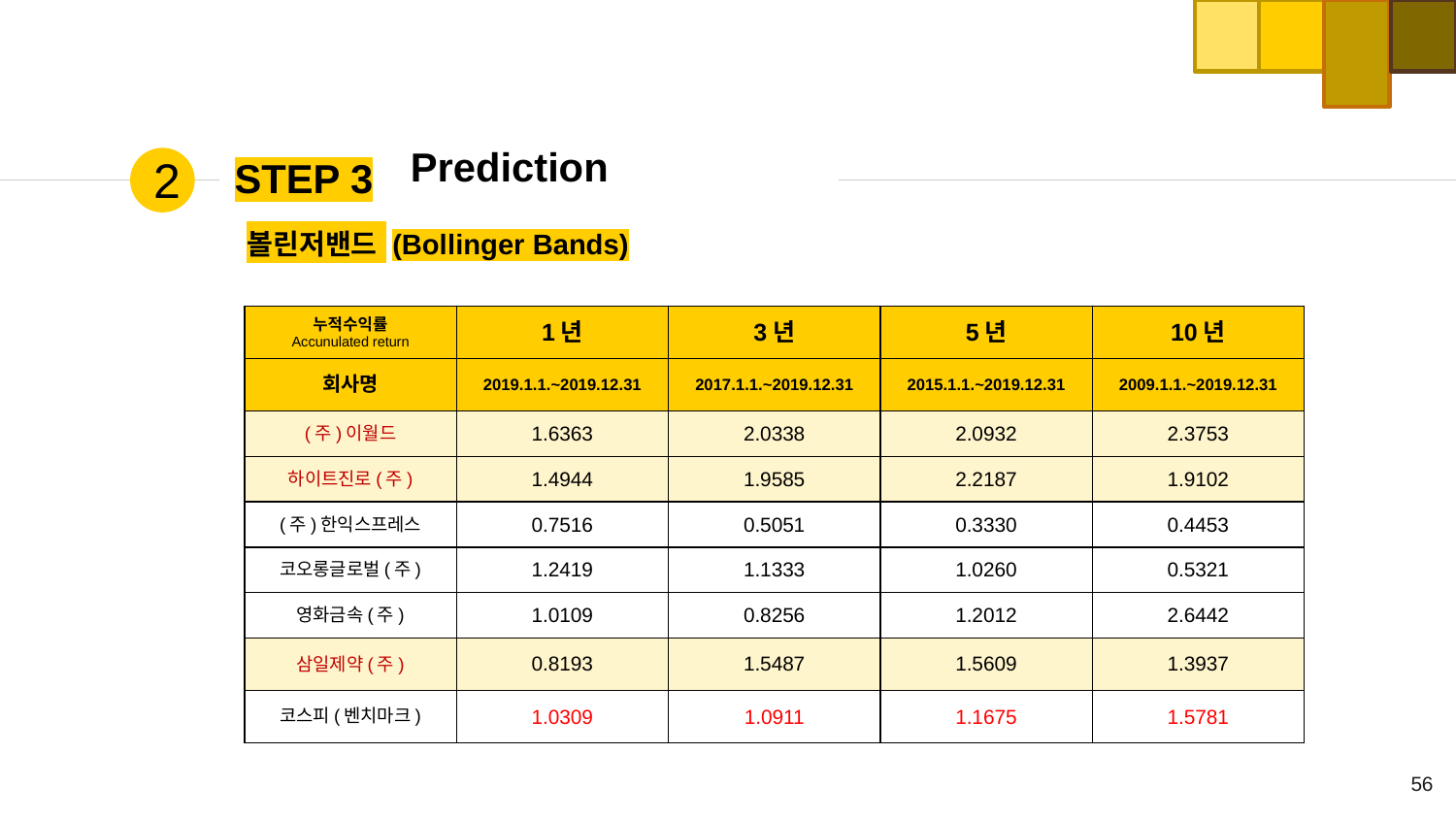

Prediction
2
# STEP 3
볼린저밴드 (Bollinger Bands)
| 누적수익률 Accunulated return | 1년 | 3년 | 5년 | 10년 |
| --- | --- | --- | --- | --- |
| 회사명 | 2019.1.1.~2019.12.31 | 2017.1.1.~2019.12.31 | 2015.1.1.~2019.12.31 | 2009.1.1.~2019.12.31 |
| (주)이월드 | 1.6363 | 2.0338 | 2.0932 | 2.3753 |
| 하이트진로(주) | 1.4944 | 1.9585 | 2.2187 | 1.9102 |
| (주)한익스프레스 | 0.7516 | 0.5051 | 0.3330 | 0.4453 |
| 코오롱글로벌(주) | 1.2419 | 1.1333 | 1.0260 | 0.5321 |
| 영화금속(주) | 1.0109 | 0.8256 | 1.2012 | 2.6442 |
| 삼일제약(주) | 0.8193 | 1.5487 | 1.5609 | 1.3937 |
| 코스피(벤치마크) | 1.0309 | 1.0911 | 1.1675 | 1.5781 |
56